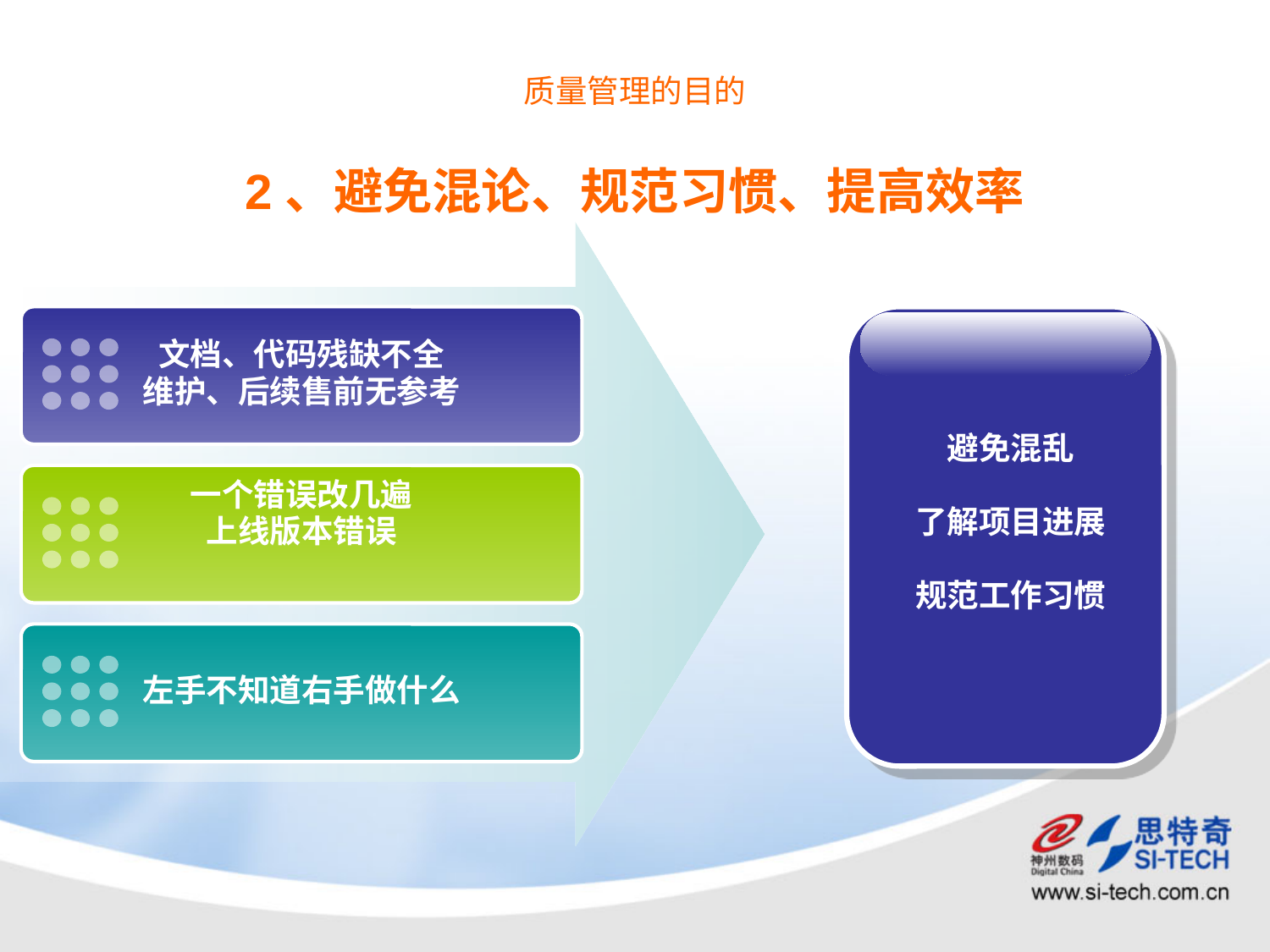

质量管理的目的
2、避免混论、规范习惯、提高效率

文档、代码残缺不全
维护、后续售前无参考

避免混乱

了解项目进展

规范工作习惯
一个错误改几遍
上线版本错误

左手不知道右手做什么